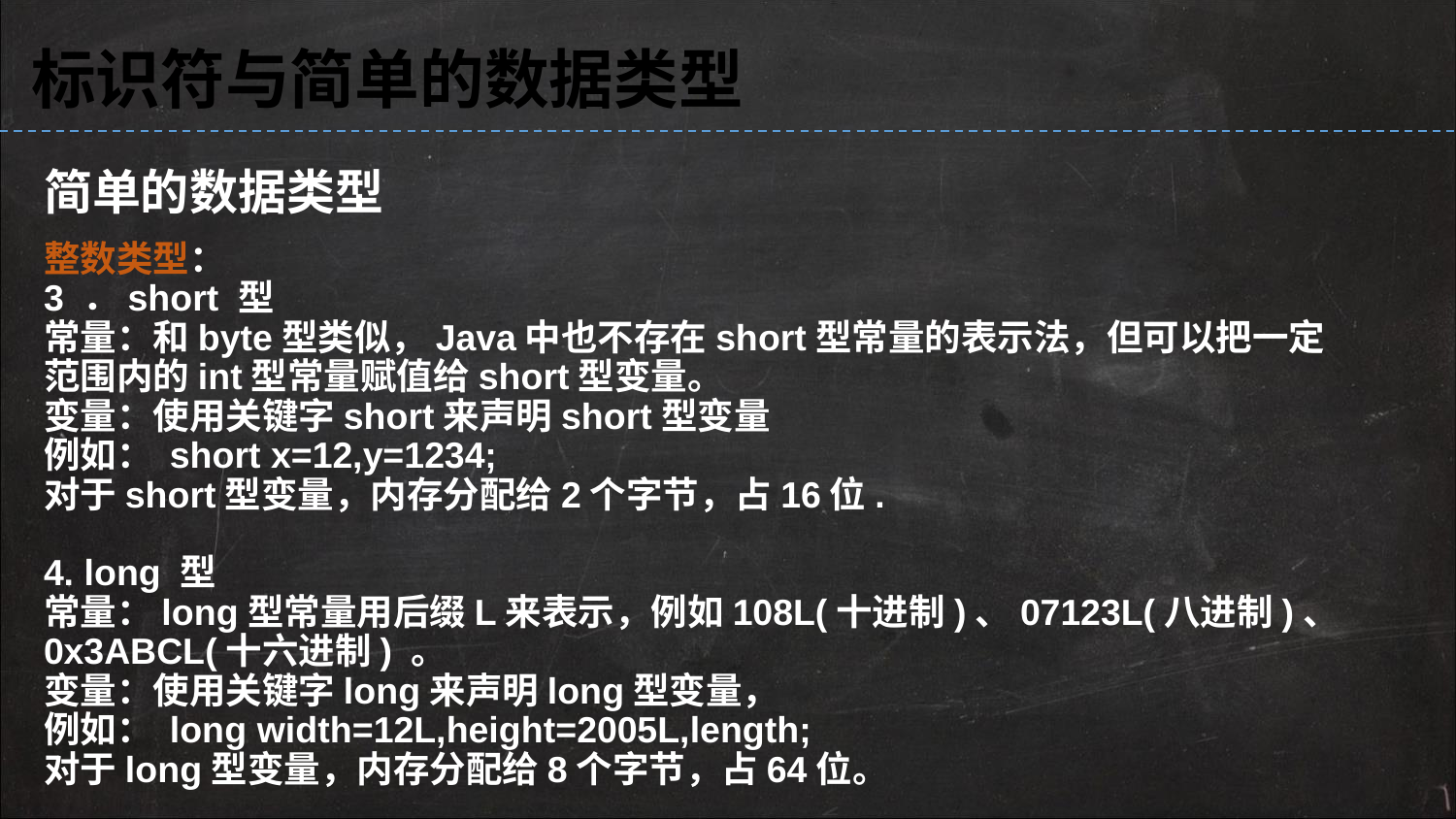

标识符与简单的数据类型
简单的数据类型
整数类型：
3 ．short 型
常量：和byte型类似，Java中也不存在short型常量的表示法，但可以把一定
范围内的int型常量赋值给short型变量。
变量：使用关键字short来声明short型变量
例如： short x=12,y=1234;
对于short型变量，内存分配给2个字节，占16位.

4. long 型
常量：long型常量用后缀L来表示，例如108L(十进制)、07123L(八进制)、
0x3ABCL(十六进制) 。
变量：使用关键字long来声明long型变量，
例如： long width=12L,height=2005L,length;
对于long型变量，内存分配给8个字节，占64位。